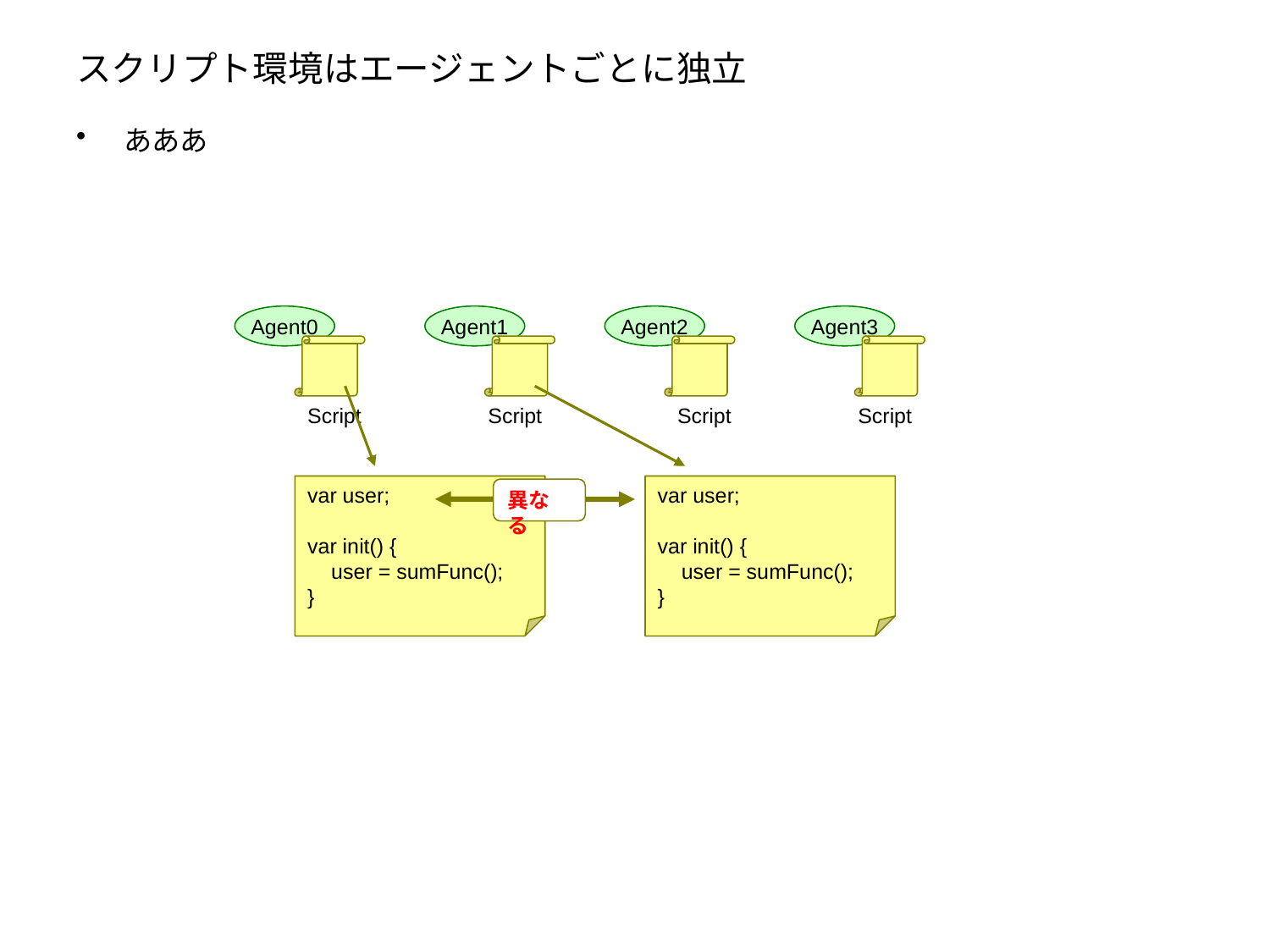

# スクリプト環境はエージェントごとに独立
あああ
Agent0
Agent1
Agent2
Agent3

Script
Script
Script
Script
var user;

var init() {
    user = sumFunc();
}
var user;

var init() {
    user = sumFunc();
}
異なる